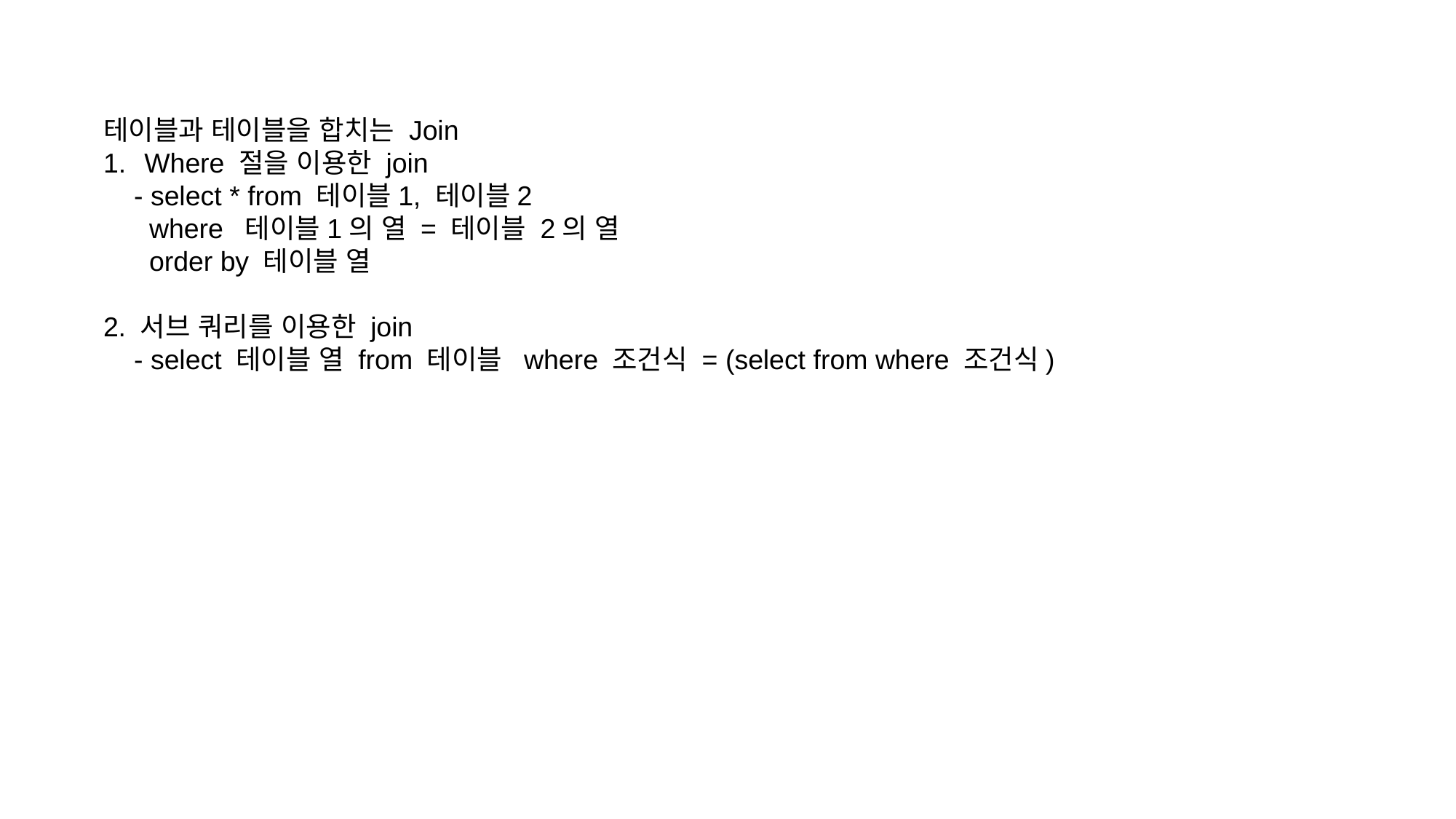

테이블과 테이블을 합치는 Join
Where 절을 이용한 join
    - select * from 테이블1, 테이블2
      where  테이블1의 열 = 테이블 2의 열
      order by 테이블 열

2. 서브 쿼리를 이용한 join
    - select 테이블 열 from 테이블  where 조건식 = (select from where 조건식)